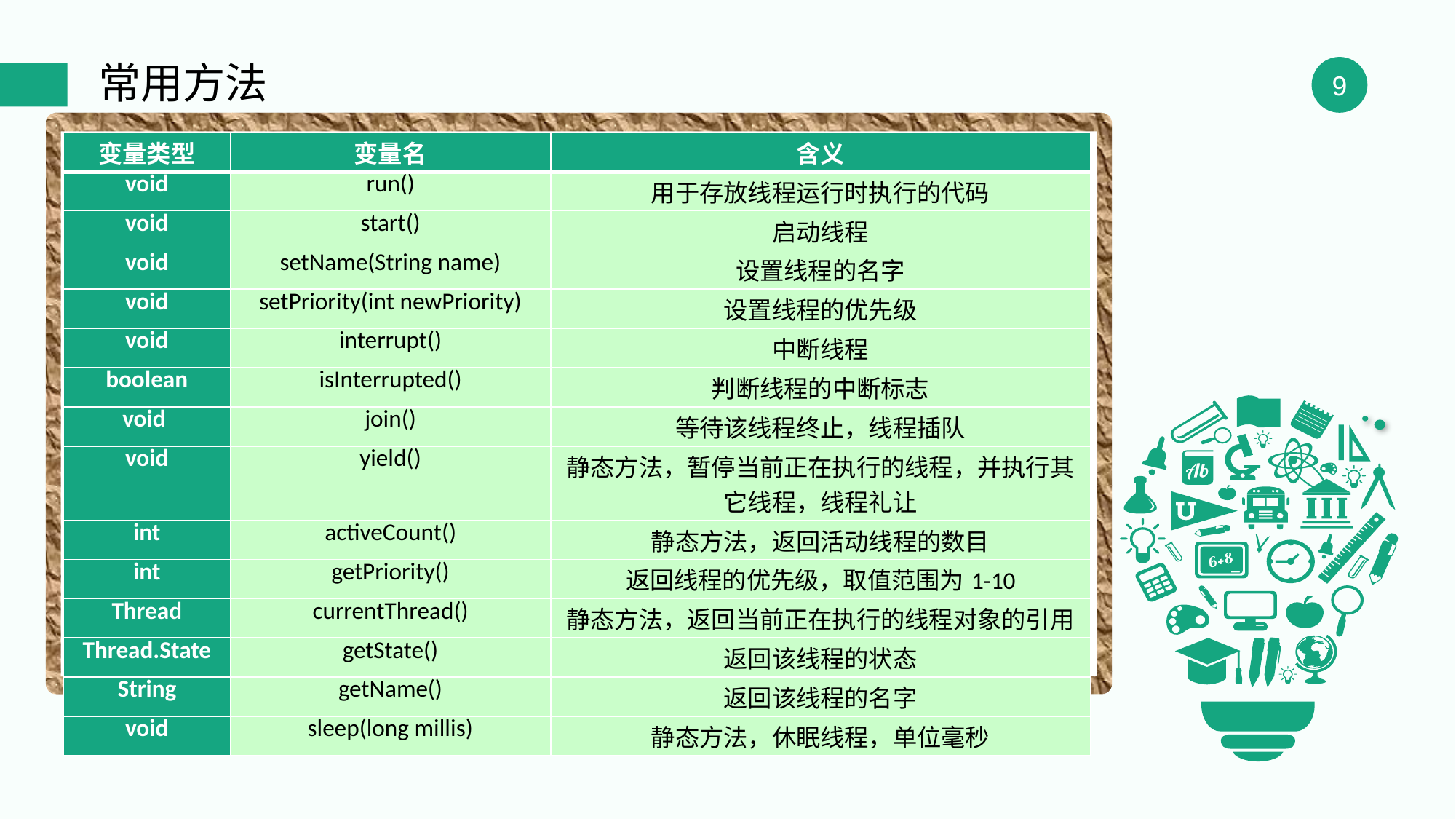

常用方法

| 变量类型 | 变量名 | 含义 |
| --- | --- | --- |
| void | run() | 用于存放线程运行时执行的代码 |
| void | start() | 启动线程 |
| void | setName(String name) | 设置线程的名字 |
| void | setPriority(int newPriority) | 设置线程的优先级 |
| void | interrupt() | 中断线程 |
| boolean | isInterrupted() | 判断线程的中断标志 |
| void | join() | 等待该线程终止，线程插队 |
| void | yield() | 静态方法，暂停当前正在执行的线程，并执行其它线程，线程礼让 |
| int | activeCount() | 静态方法，返回活动线程的数目 |
| int | getPriority() | 返回线程的优先级，取值范围为1-10 |
| Thread | currentThread() | 静态方法，返回当前正在执行的线程对象的引用 |
| Thread.State | getState() | 返回该线程的状态 |
| String | getName() | 返回该线程的名字 |
| void | sleep(long millis) | 静态方法，休眠线程，单位毫秒 |